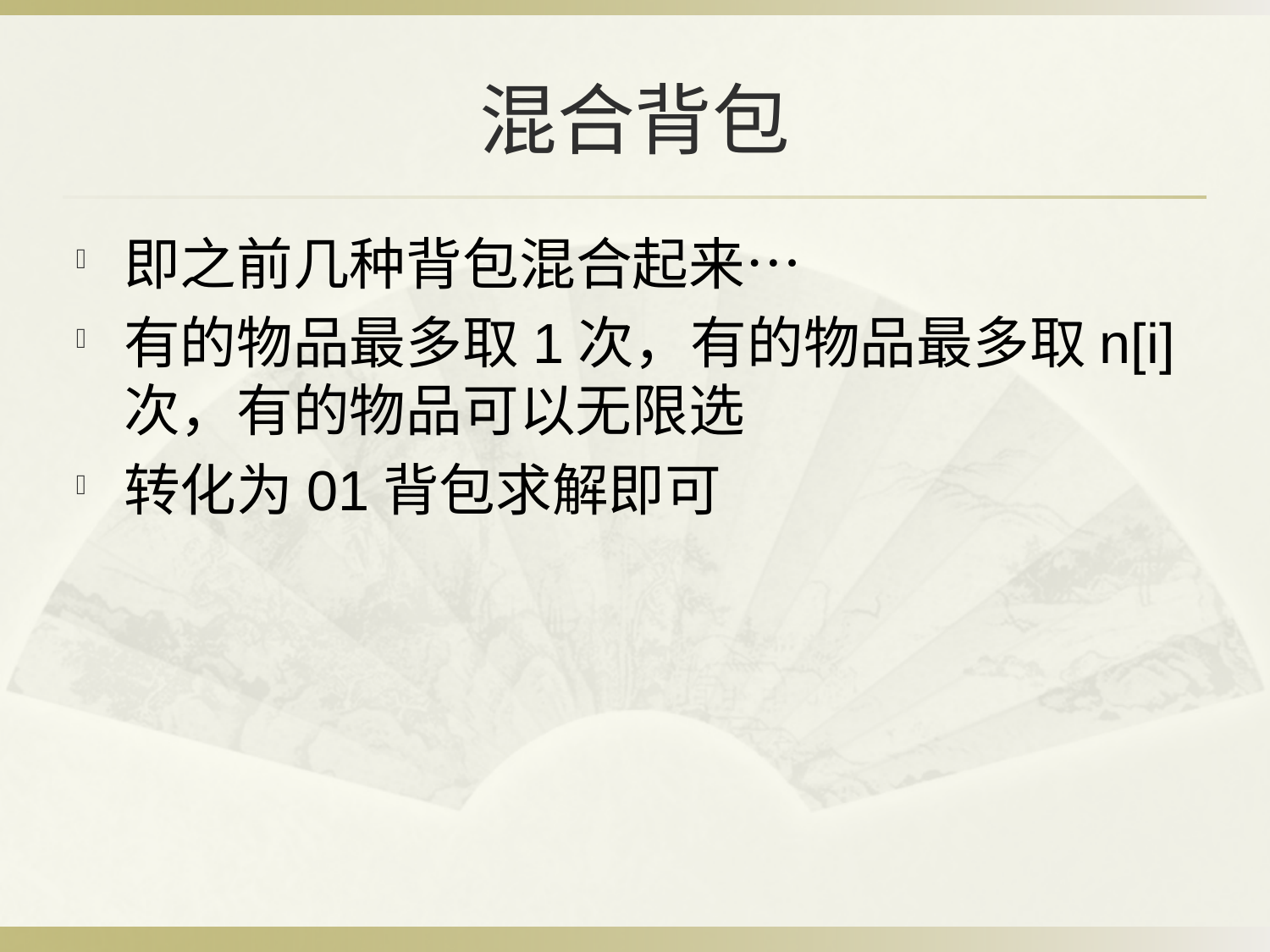

# 混合背包
即之前几种背包混合起来…
有的物品最多取1次，有的物品最多取n[i]次，有的物品可以无限选
转化为01背包求解即可